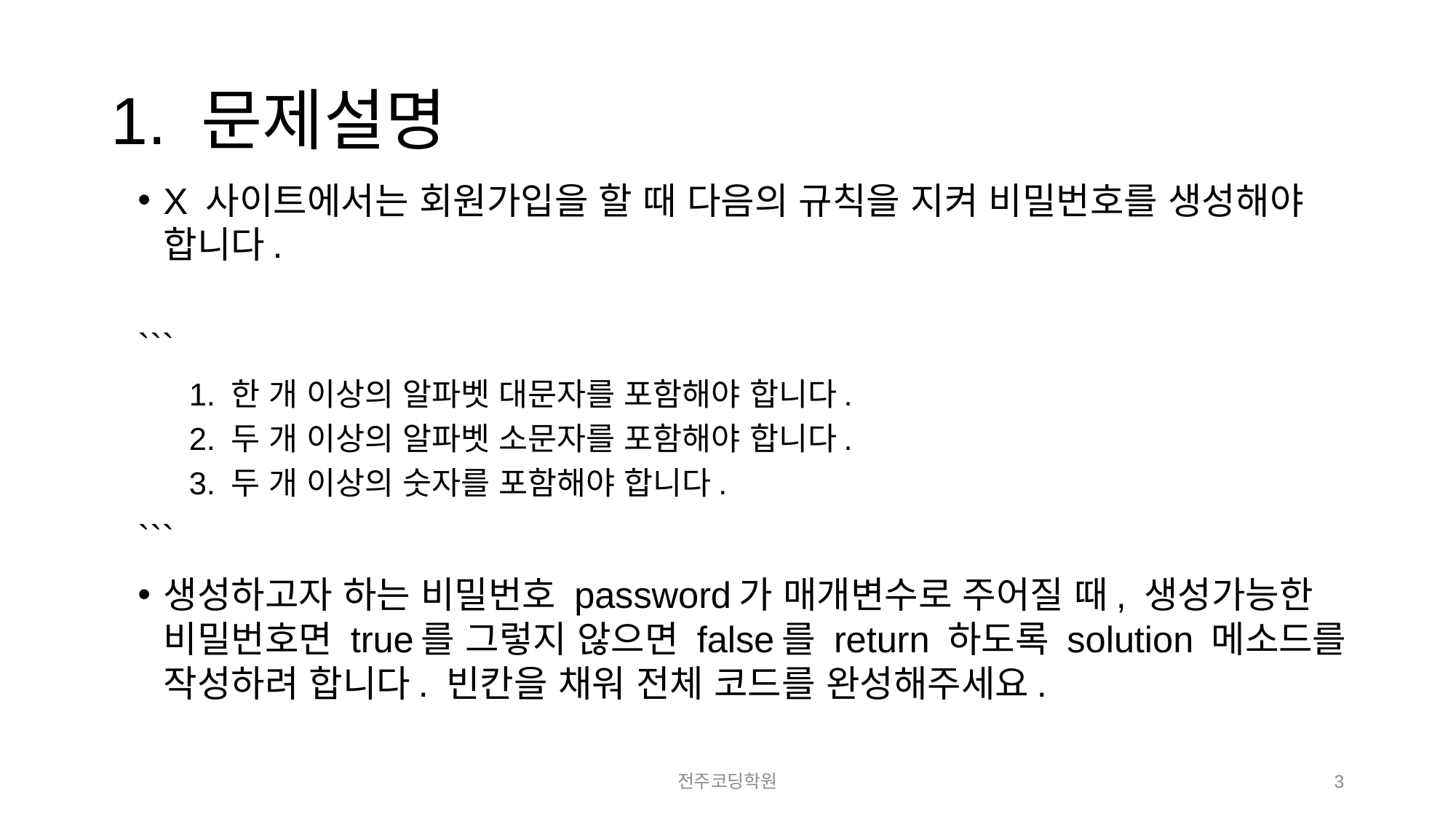

# 1. 문제설명
X 사이트에서는 회원가입을 할 때 다음의 규칙을 지켜 비밀번호를 생성해야 합니다.
```
1. 한 개 이상의 알파벳 대문자를 포함해야 합니다.
2. 두 개 이상의 알파벳 소문자를 포함해야 합니다.
3. 두 개 이상의 숫자를 포함해야 합니다.
```
생성하고자 하는 비밀번호 password가 매개변수로 주어질 때, 생성가능한 비밀번호면 true를 그렇지 않으면 false를 return 하도록 solution 메소드를 작성하려 합니다. 빈칸을 채워 전체 코드를 완성해주세요.
전주코딩학원
3